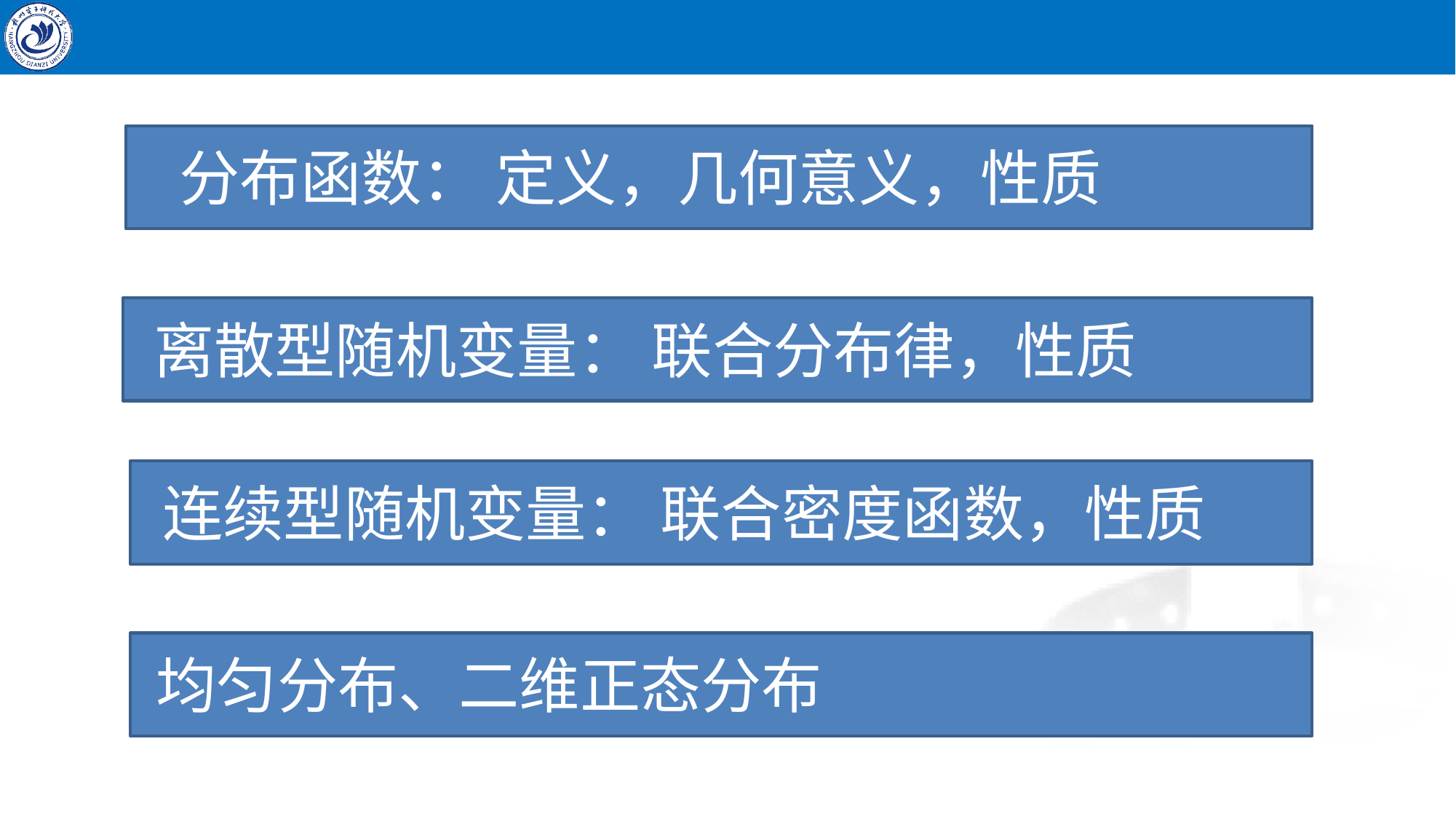

分布函数： 定义，几何意义，性质

离散型随机变量： 联合分布律，性质

连续型随机变量： 联合密度函数，性质

均匀分布、二维正态分布